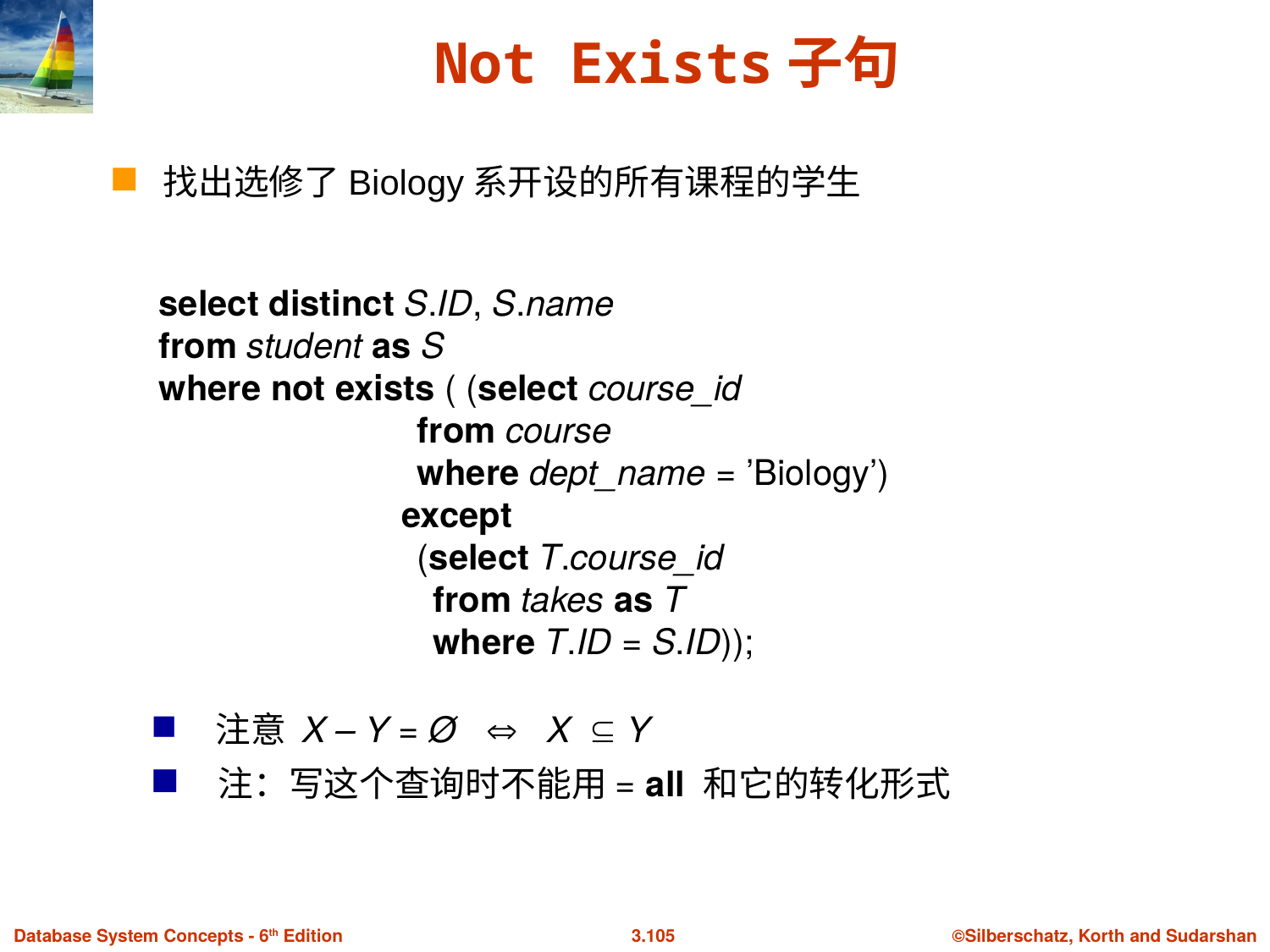

# Not Exists子句
找出选修了Biology系开设的所有课程的学生
select distinct S.ID, S.name
from student as S
where not exists ( (select course_id
                                 from course
                                 where dept_name = ’Biology’)
                               except
                                 (select T.course_id
                                   from takes as T
                                   where T.ID = S.ID));
   注意 X – Y = Ø   ⇔   X ⊆ Y
   注：写这个查询时不能用= all 和它的转化形式